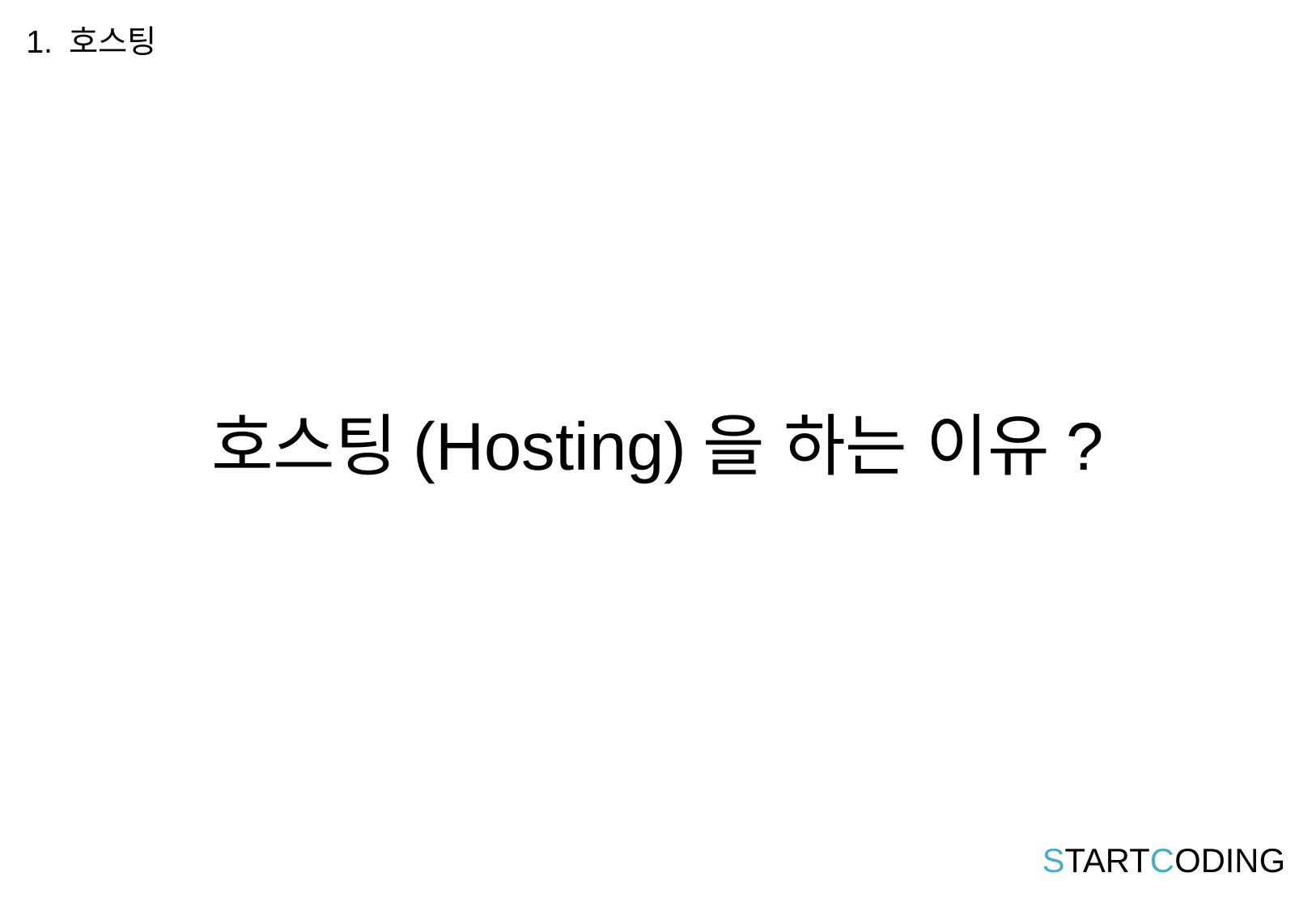

1. 호스팅

# 호스팅(Hosting)을 하는 이유?
STARTCODING